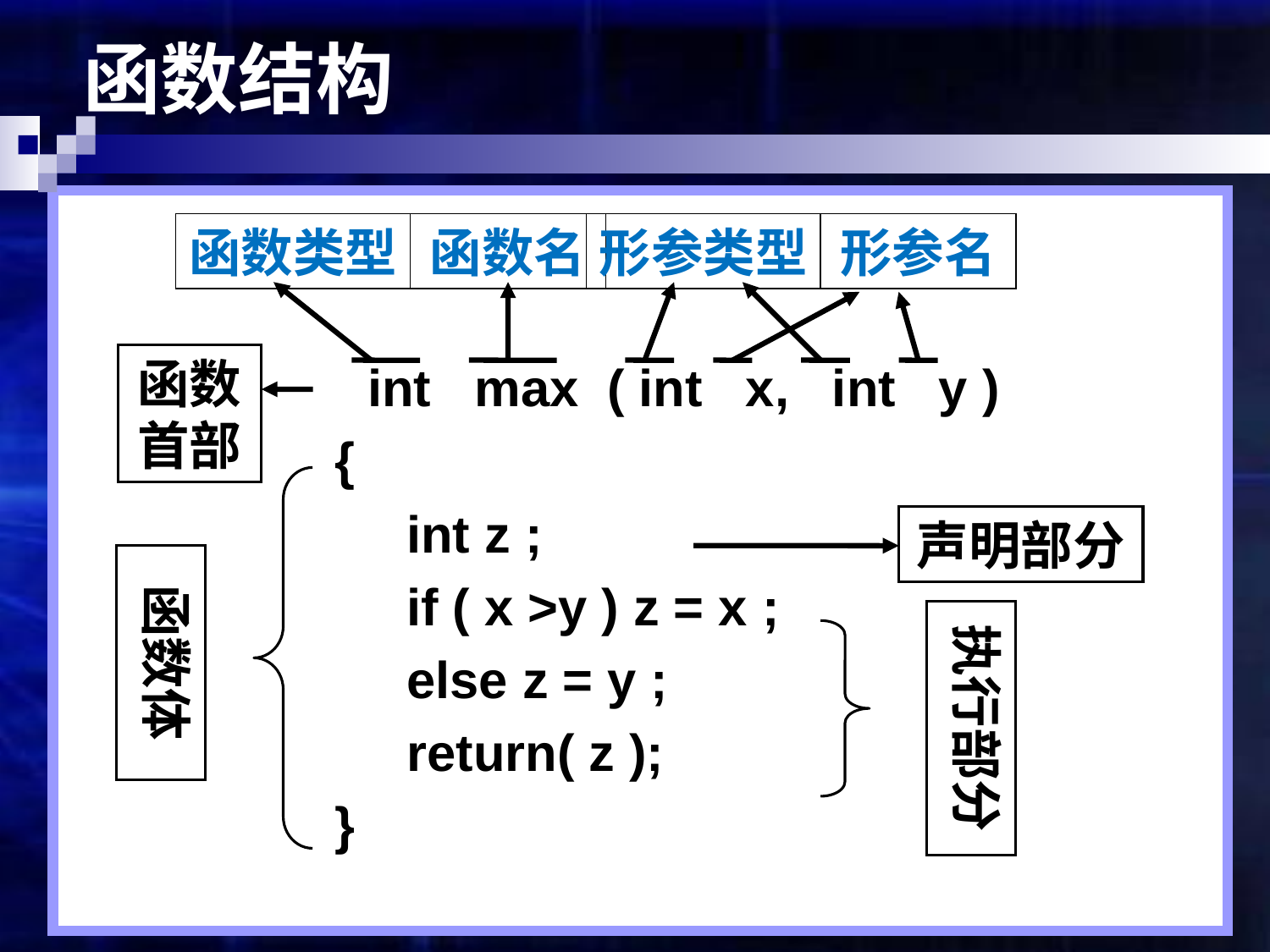

# 函数结构
函数类型

函数名

形参类型

形参名

函数首部

int   max  ( int   x,   int   y )
{
     int z ;
     if ( x >y ) z = x ;
     else z = y ;
     return( z );
}

函数体
声明部分

执行部分